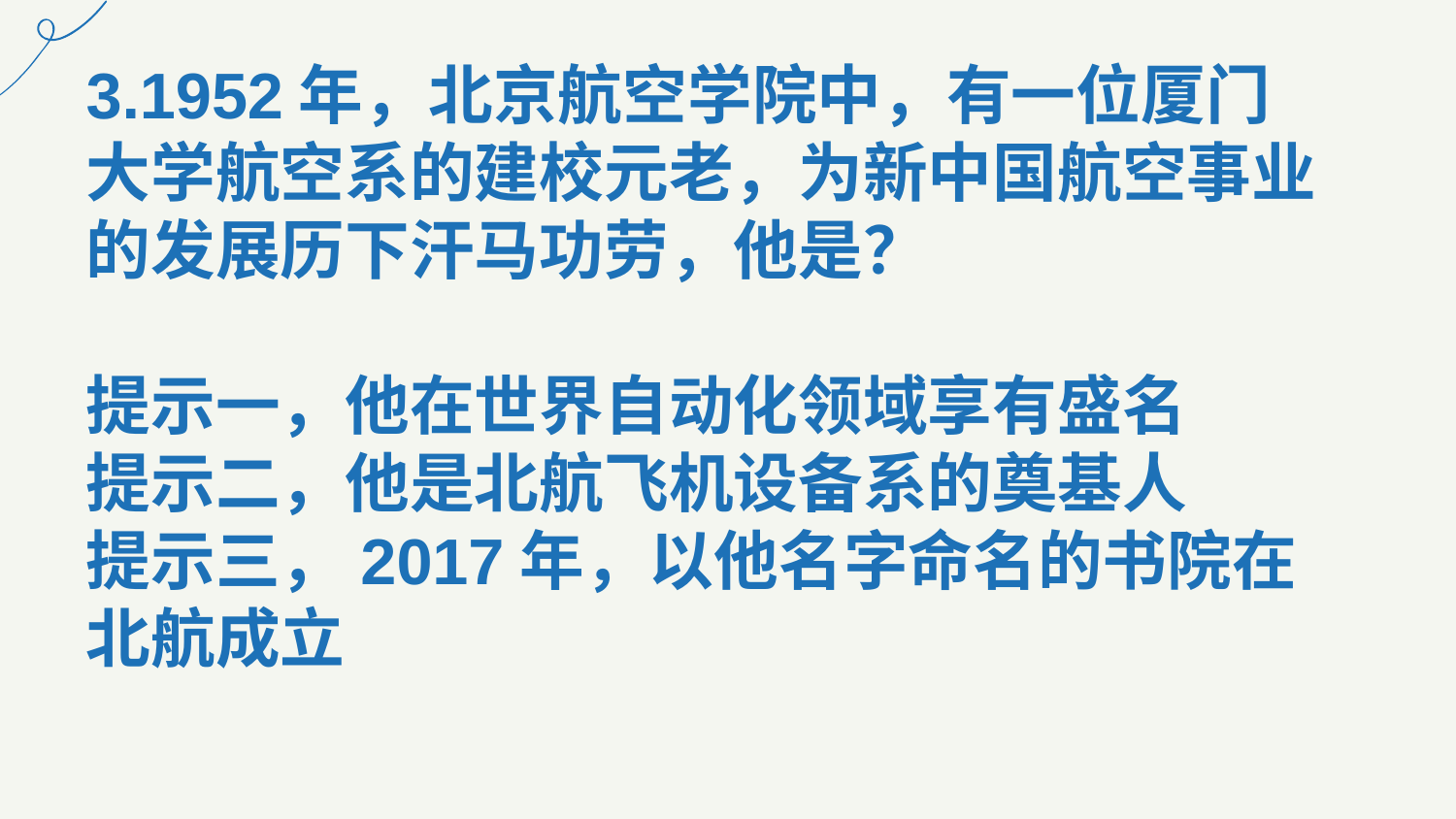

3.1952年，北京航空学院中，有一位厦门大学航空系的建校元老，为新中国航空事业的发展历下汗马功劳，他是？

提示一，他在世界自动化领域享有盛名
提示二，他是北航飞机设备系的奠基人
提示三，2017年，以他名字命名的书院在北航成立